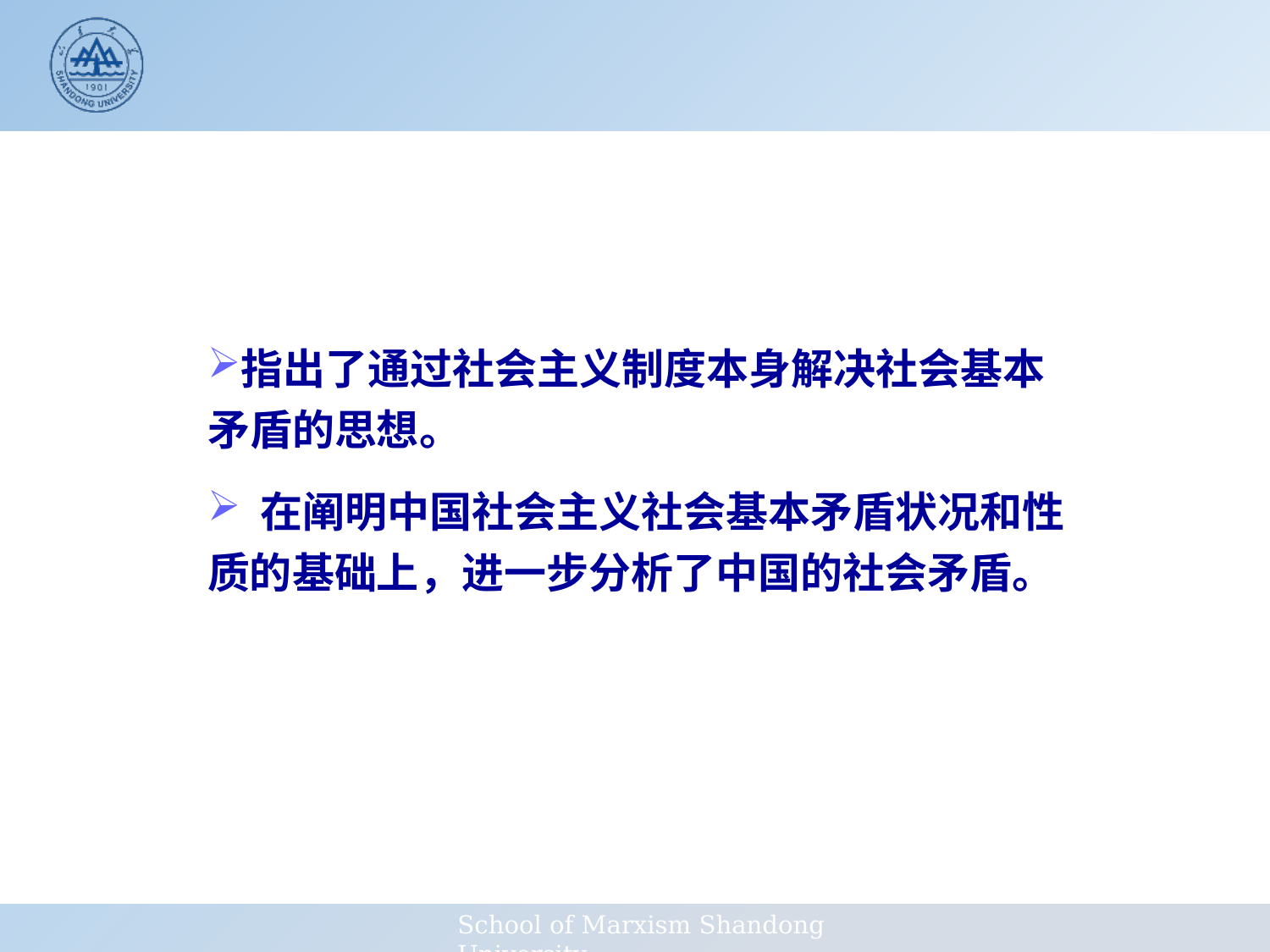

指出了通过社会主义制度本身解决社会基本矛盾的思想。
 在阐明中国社会主义社会基本矛盾状况和性质的基础上，进一步分析了中国的社会矛盾。